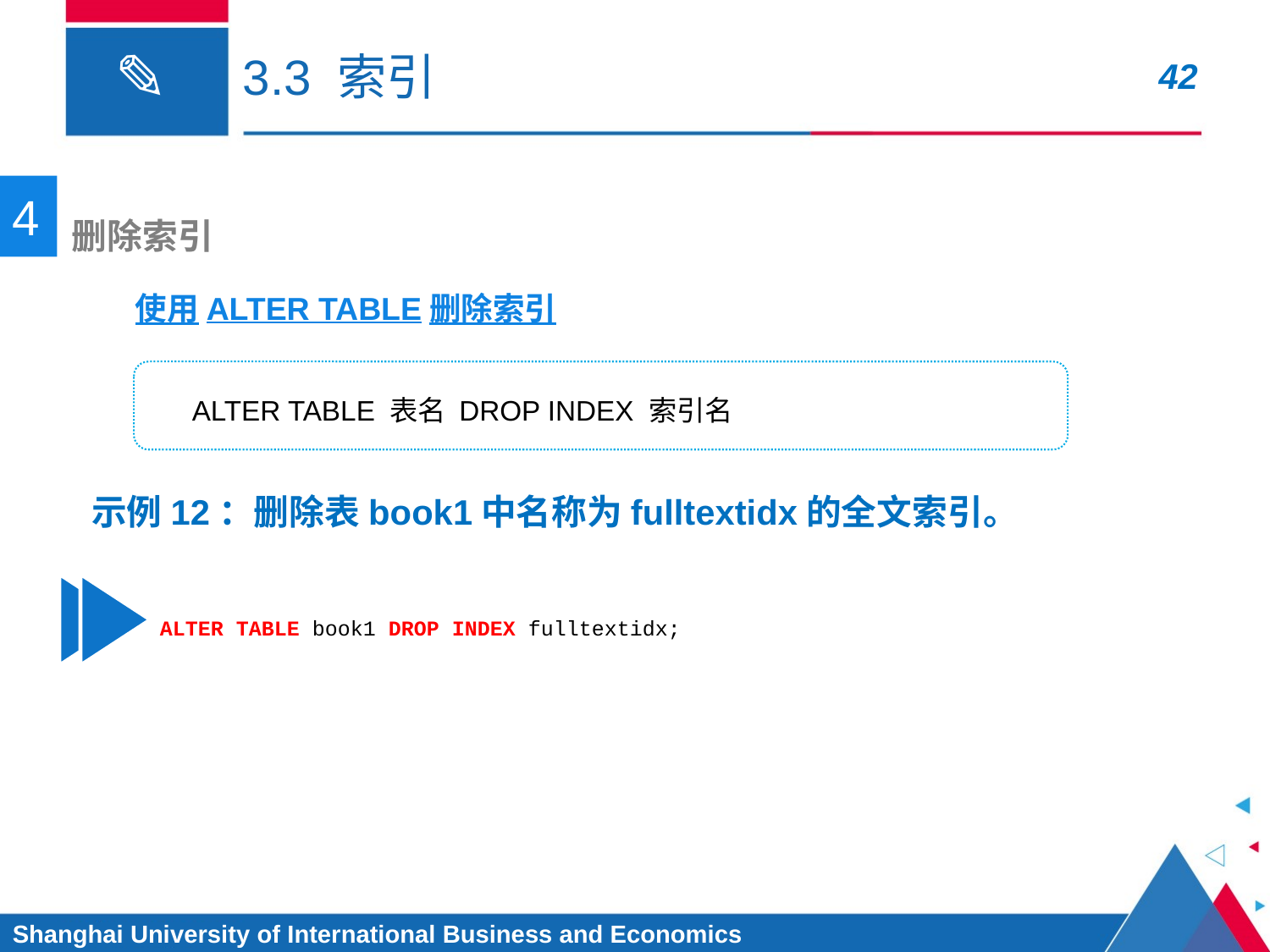

# 3.3 索引

4
删除索引
使用ALTER TABLE删除索引

ALTER TABLE 表名 DROP INDEX 索引名
  示例12：删除表book1中名称为fulltextidx的全文索引。

ALTER TABLE book1 DROP INDEX fulltextidx;